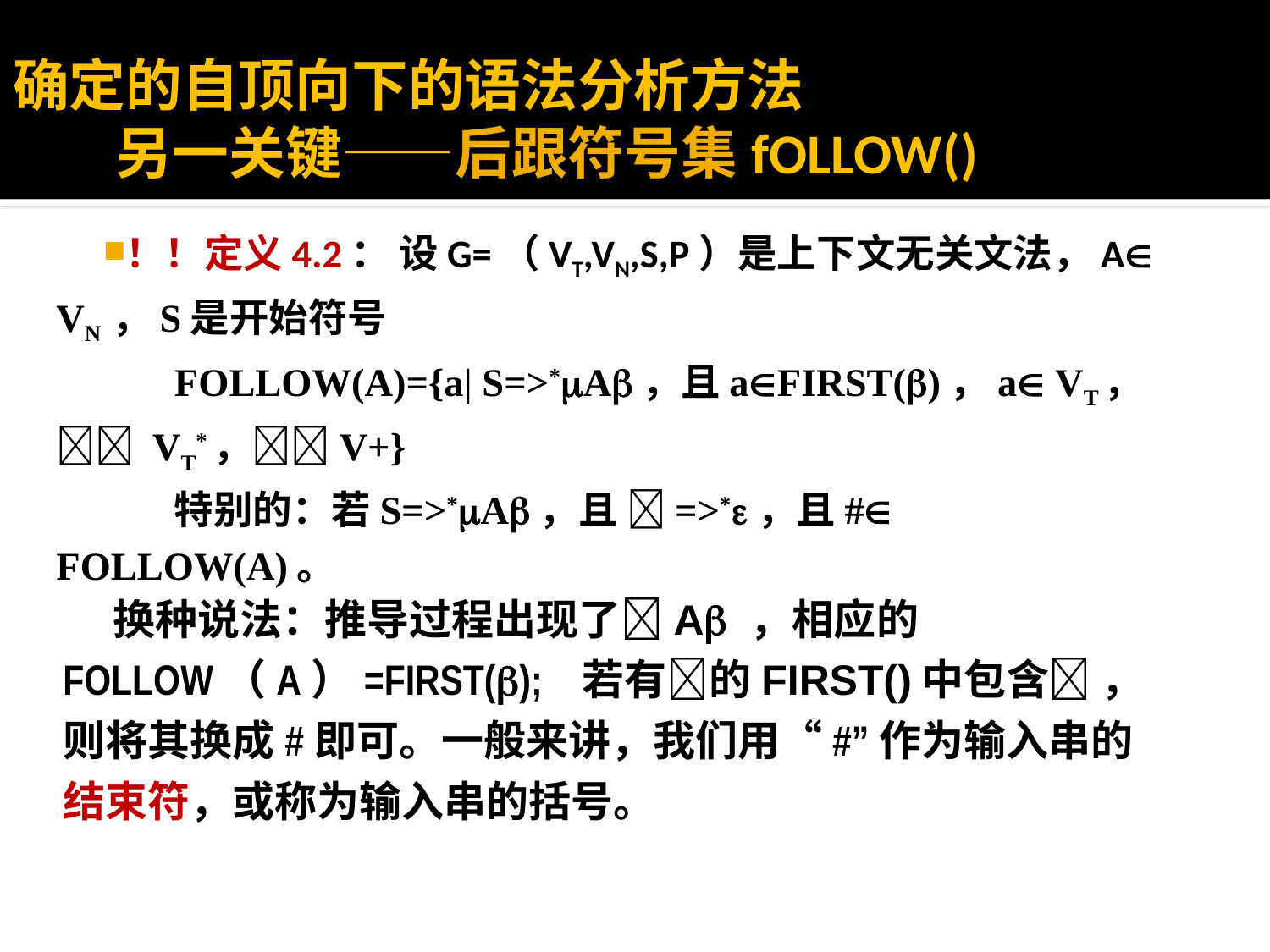

确定的自顶向下的语法分析方法
        另一关键——后跟符号集fOLLOW()
！！定义4.2： 设G=（VT,VN,S,P）是上下文无关文法，A∈ VN ，S是开始符号
	FOLLOW(A)={a| S=>*μAβ，且a∈FIRST(β)，a∈ VT，μ∈ VT*，β∈V+}
	特别的：若S=>*μAβ，且 β=>*ε，且#∈ FOLLOW(A)。

换种说法：推导过程出现了μAβ ，相应的FOLLOW（A）=FIRST(β);   若有β的FIRST()中包含ε ，则将其换成#即可。一般来讲，我们用“#”作为输入串的结束符，或称为输入串的括号。